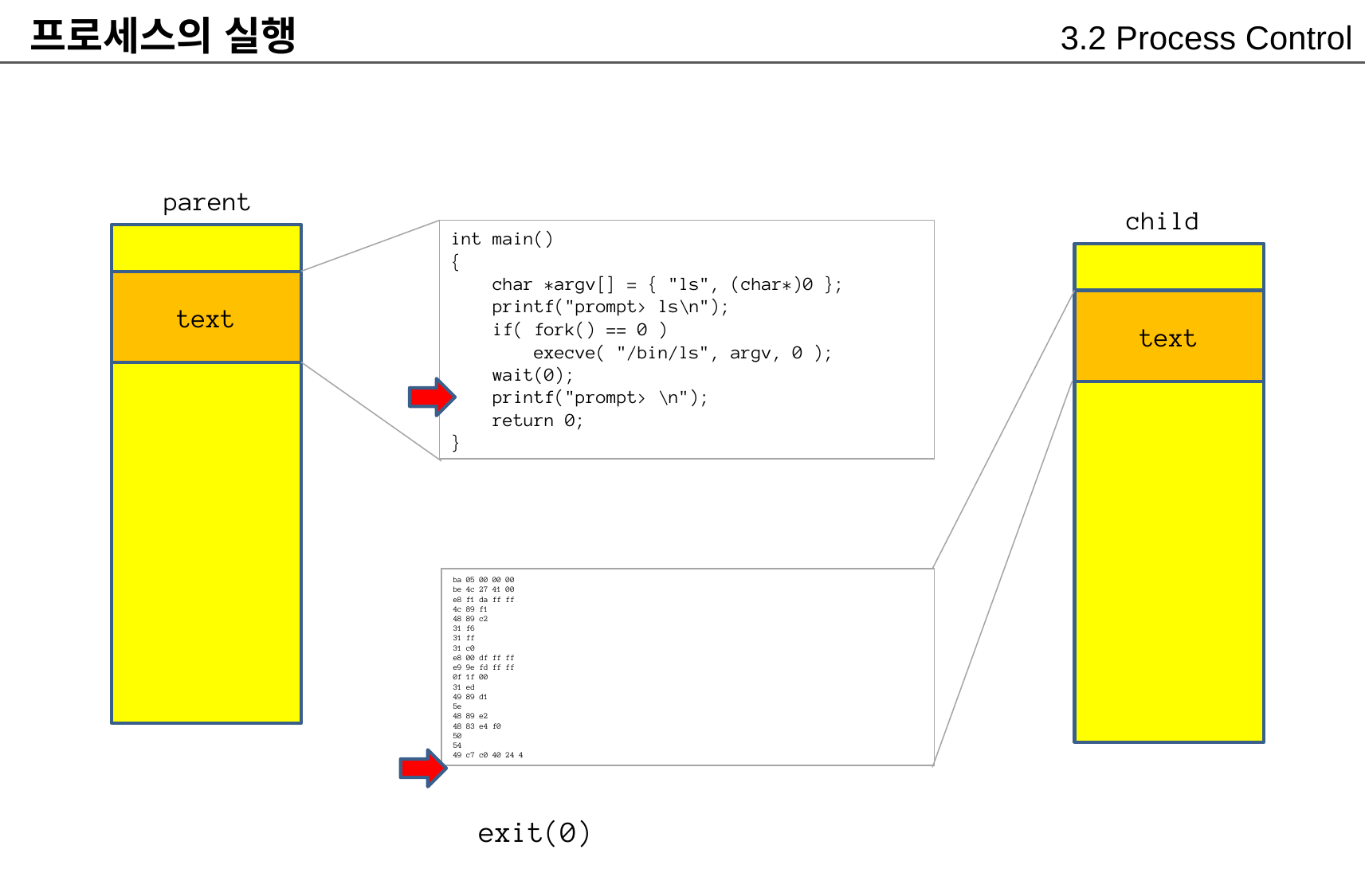

# 프로세스의 실행
3.2 Process Control

parent
child
int main()
{
    char *argv[] = { "ls", (char*)0 };
    printf("prompt> ls\n");
    if( fork() == 0 )
        execve( "/bin/ls", argv, 0 );
    wait(0);
    printf("prompt> \n");
    return 0;
}

text
text

ba 05 00 00 00
be 4c 27 41 00
e8 f1 da ff ff
4c 89 f1
48 89 c2
31 f6
31 ff
31 c0
e8 00 df ff ff
e9 9e fd ff ff
0f 1f 00
31 ed
49 89 d1
5e
48 89 e2
48 83 e4 f0
50
54
49 c7 c0 40 24 4

exit(0)